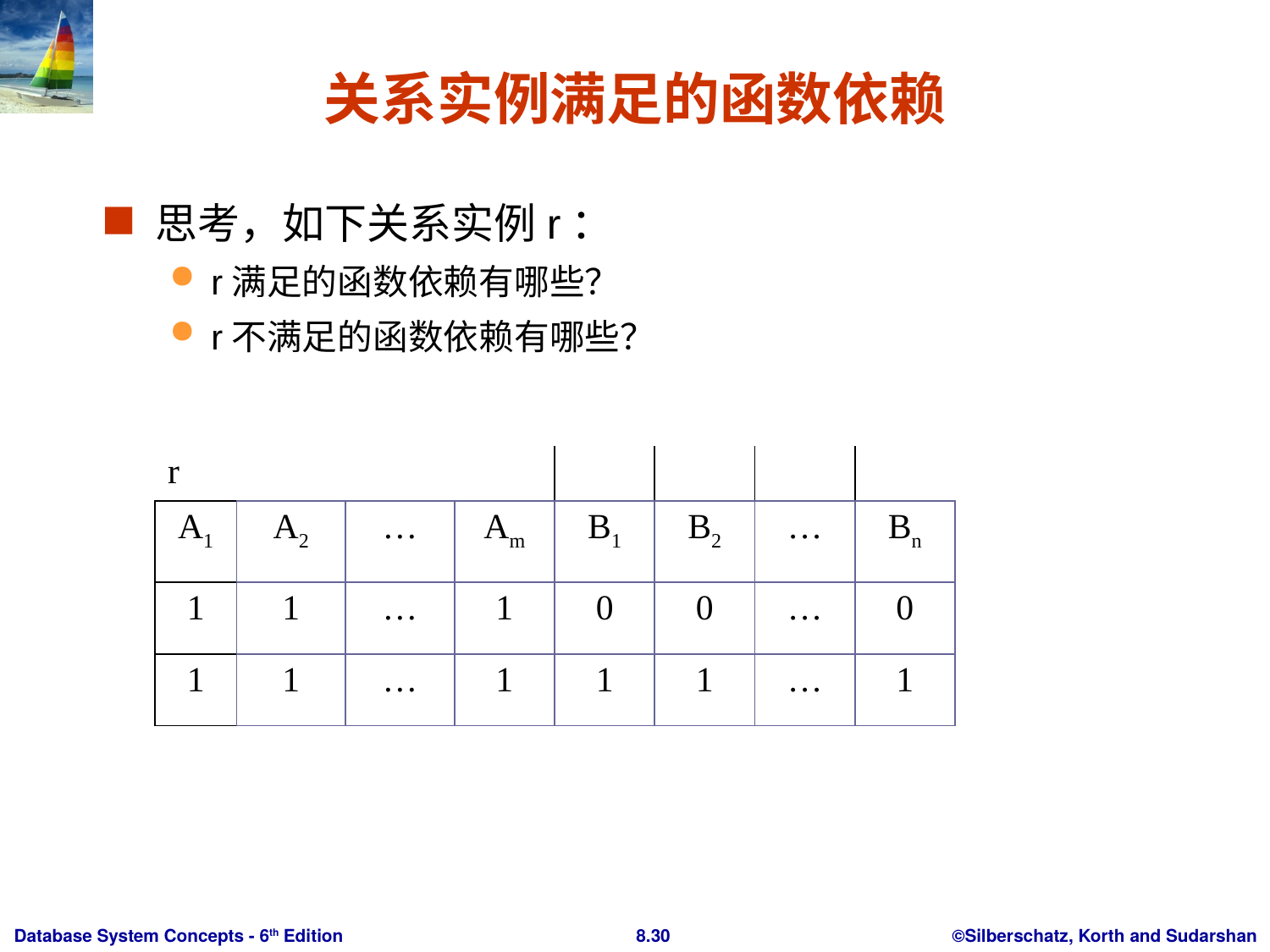

# 关系实例满足的函数依赖
思考，如下关系实例r：
r满足的函数依赖有哪些？
r不满足的函数依赖有哪些？
| r |  |  |  |  |  |  |  |
| --- | --- | --- | --- | --- | --- | --- | --- |
| A1 | A2 | … | Am | B1 | B2 | … | Bn |
| 1 | 1 | … | 1 | 0 | 0 | … | 0 |
| 1 | 1 | … | 1 | 1 | 1 | … | 1 |